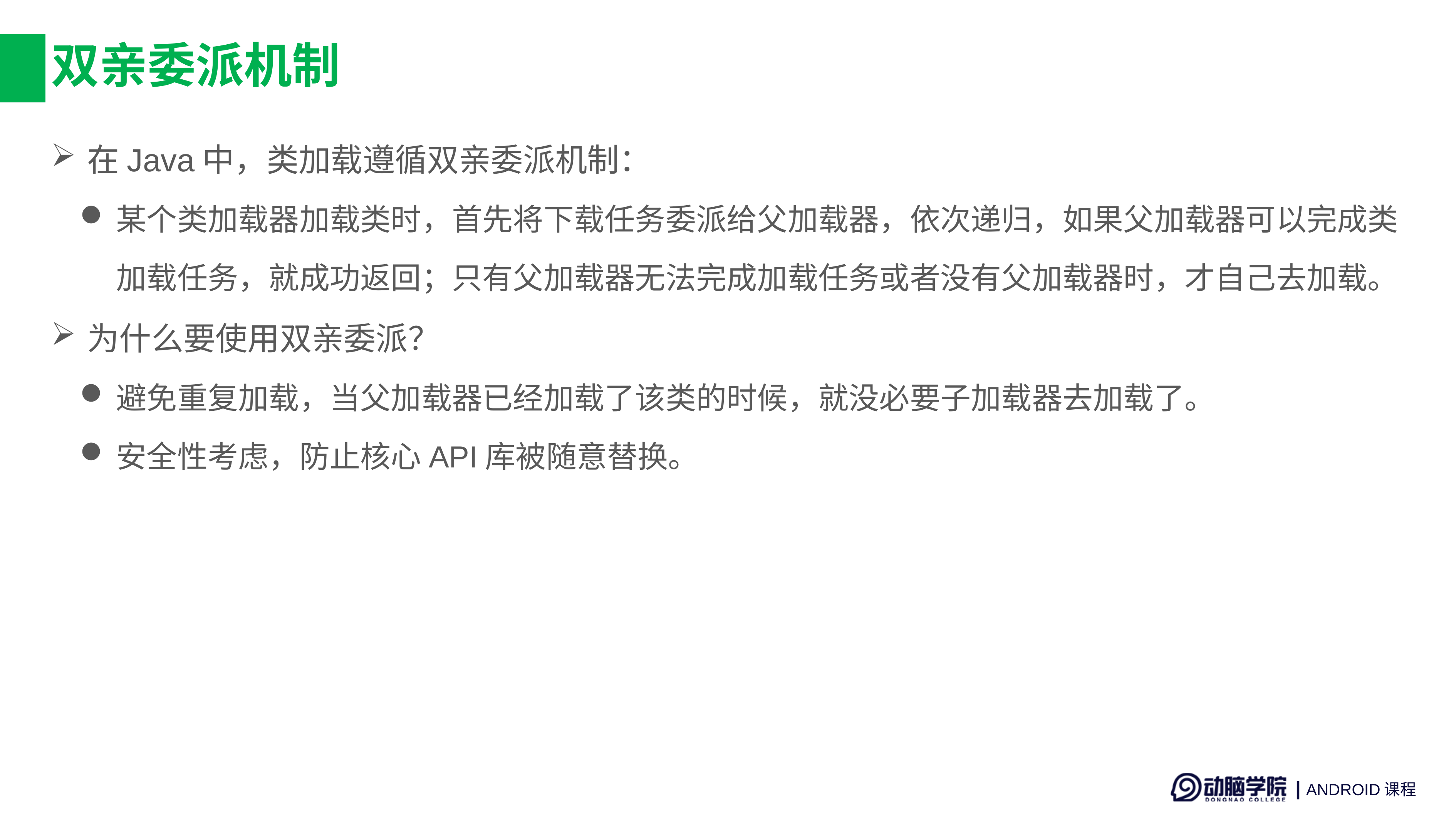

# 双亲委派机制
在Java中，类加载遵循双亲委派机制：
某个类加载器加载类时，首先将下载任务委派给父加载器，依次递归，如果父加载器可以完成类加载任务，就成功返回；只有父加载器无法完成加载任务或者没有父加载器时，才自己去加载。
为什么要使用双亲委派？
避免重复加载，当父加载器已经加载了该类的时候，就没必要子加载器去加载了。
安全性考虑，防止核心API库被随意替换。